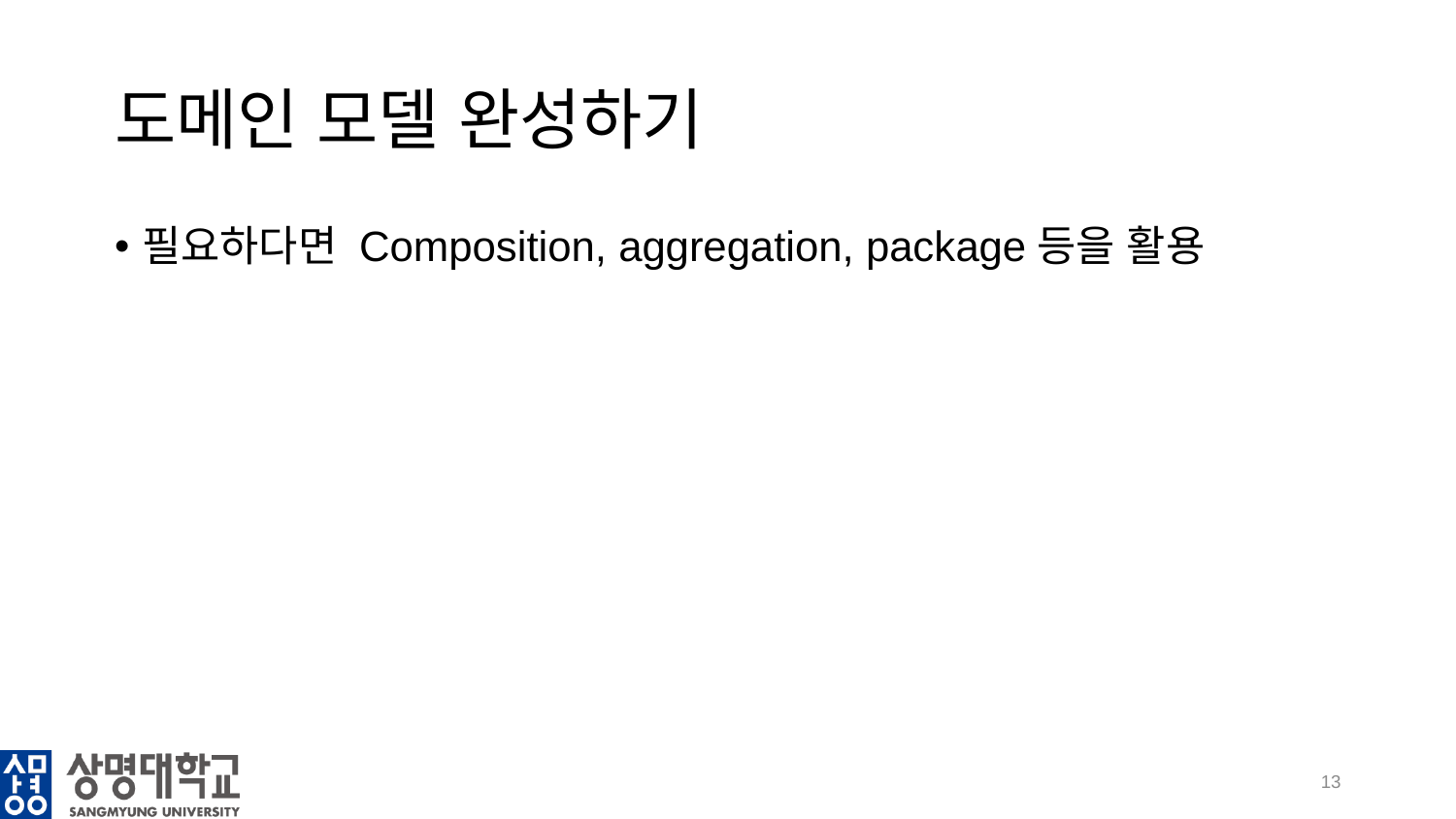

# 도메인 모델 완성하기
필요하다면 Composition, aggregation, package등을 활용
13